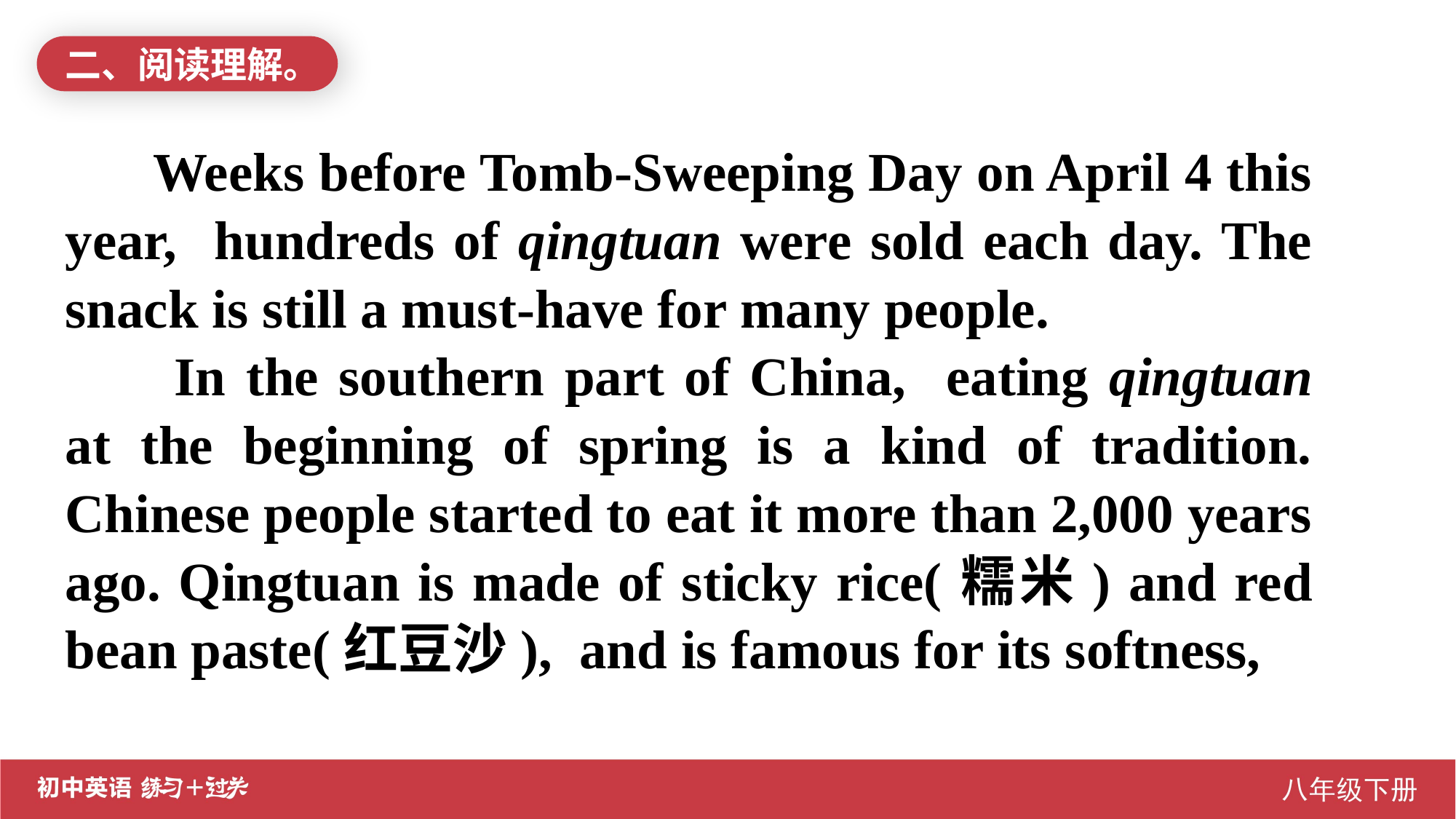

二、阅读理解。
      Weeks before Tomb-Sweeping Day on April 4 this year,  hundreds of qingtuan were sold each day. The snack is still a must-have for many people.
	In the southern part of China,  eating qingtuan at the beginning of spring is a kind of tradition. Chinese people started to eat it more than 2,000 years ago. Qingtuan is made of sticky rice(糯米) and red bean paste(红豆沙),  and is famous for its softness,